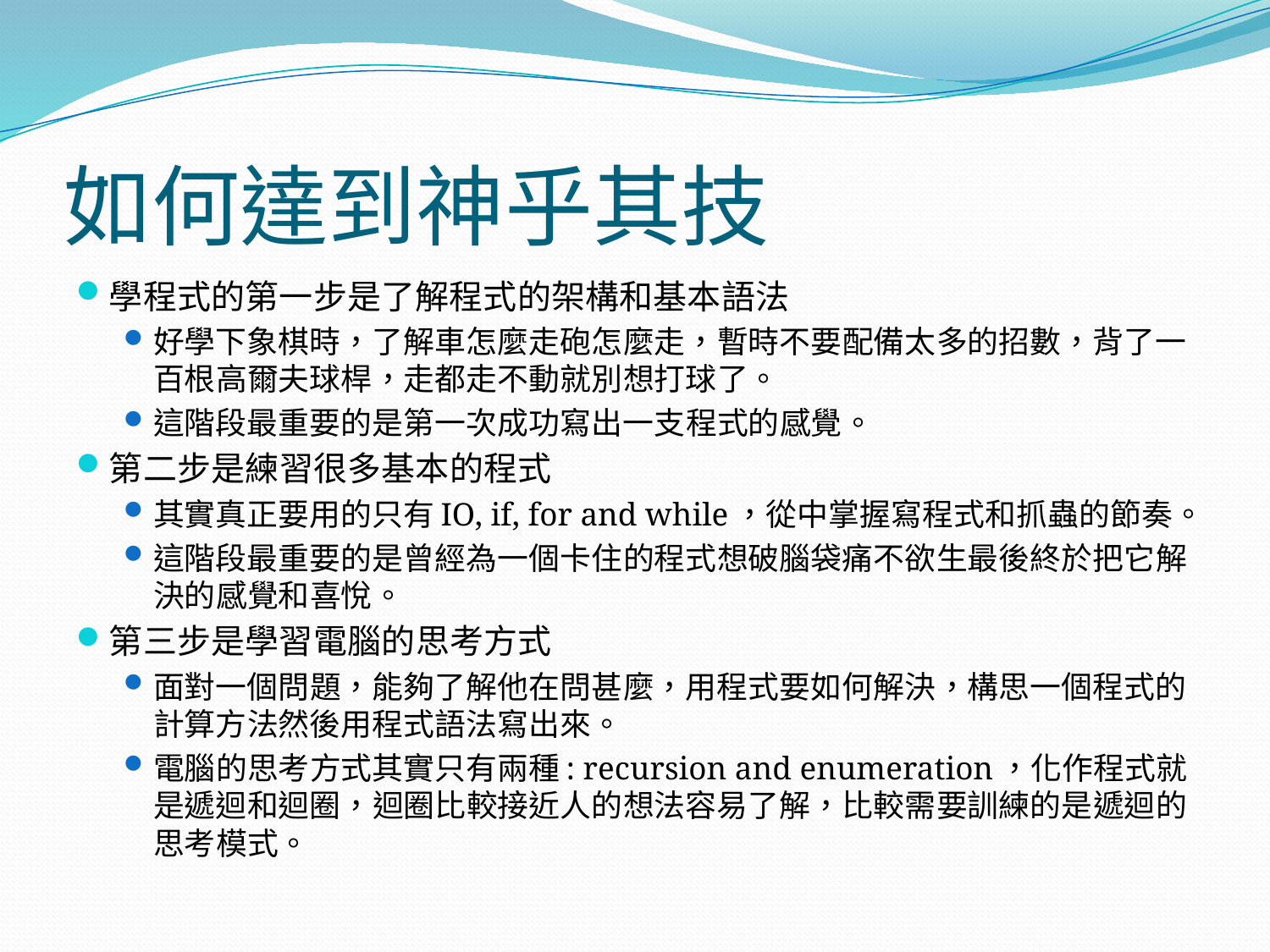

# 如何達到神乎其技
學程式的第一步是了解程式的架構和基本語法
好學下象棋時，了解車怎麼走砲怎麼走，暫時不要配備太多的招數，背了一百根高爾夫球桿，走都走不動就別想打球了。
這階段最重要的是第一次成功寫出一支程式的感覺。
第二步是練習很多基本的程式
其實真正要用的只有IO, if, for and while，從中掌握寫程式和抓蟲的節奏。
這階段最重要的是曾經為一個卡住的程式想破腦袋痛不欲生最後終於把它解決的感覺和喜悅。
第三步是學習電腦的思考方式
面對一個問題，能夠了解他在問甚麼，用程式要如何解決，構思一個程式的計算方法然後用程式語法寫出來。
電腦的思考方式其實只有兩種: recursion and enumeration，化作程式就是遞迴和迴圈，迴圈比較接近人的想法容易了解，比較需要訓練的是遞迴的思考模式。